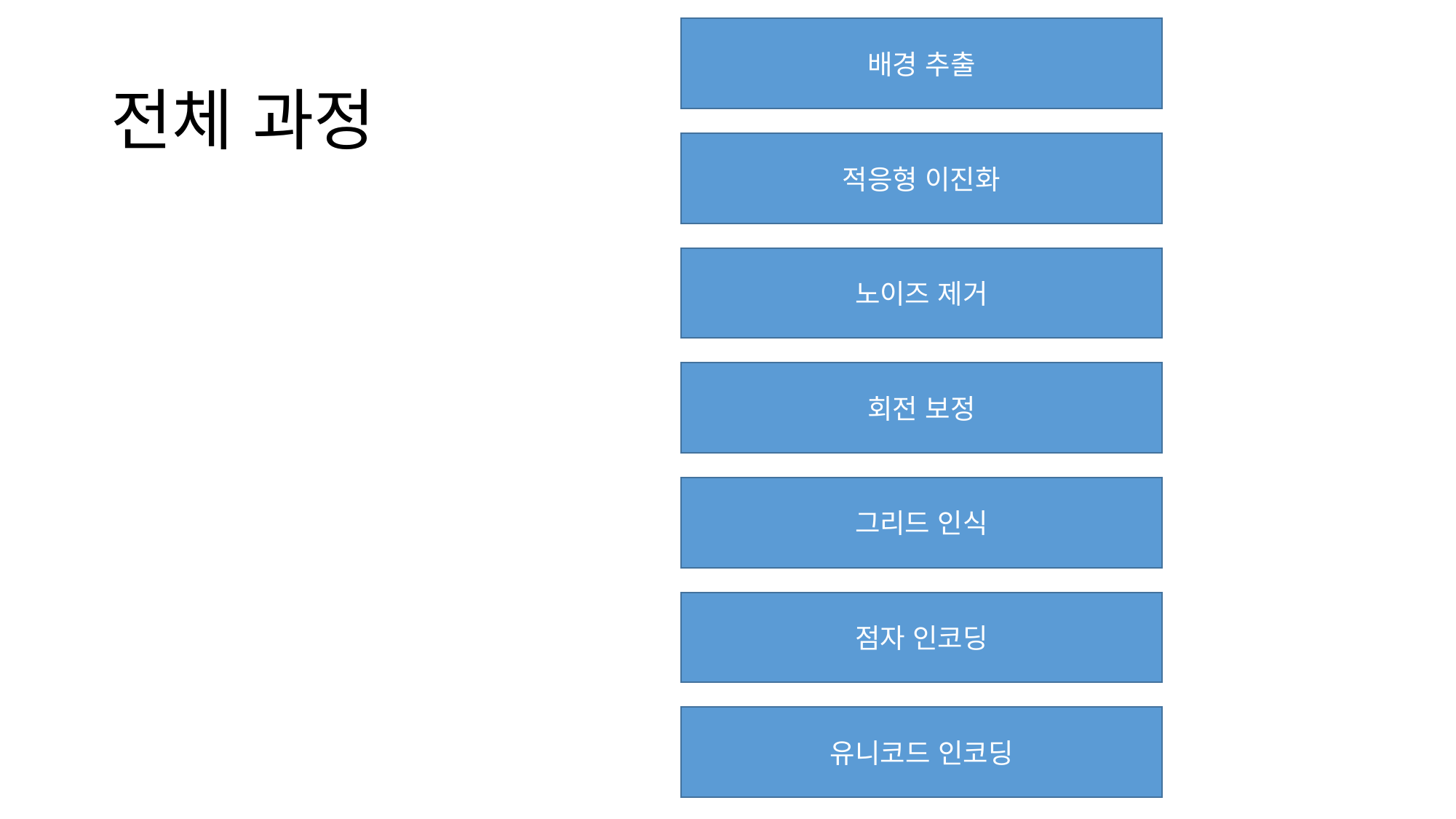

배경 추출
# 전체 과정
적응형 이진화
노이즈 제거
회전 보정
그리드 인식
점자 인코딩
유니코드 인코딩